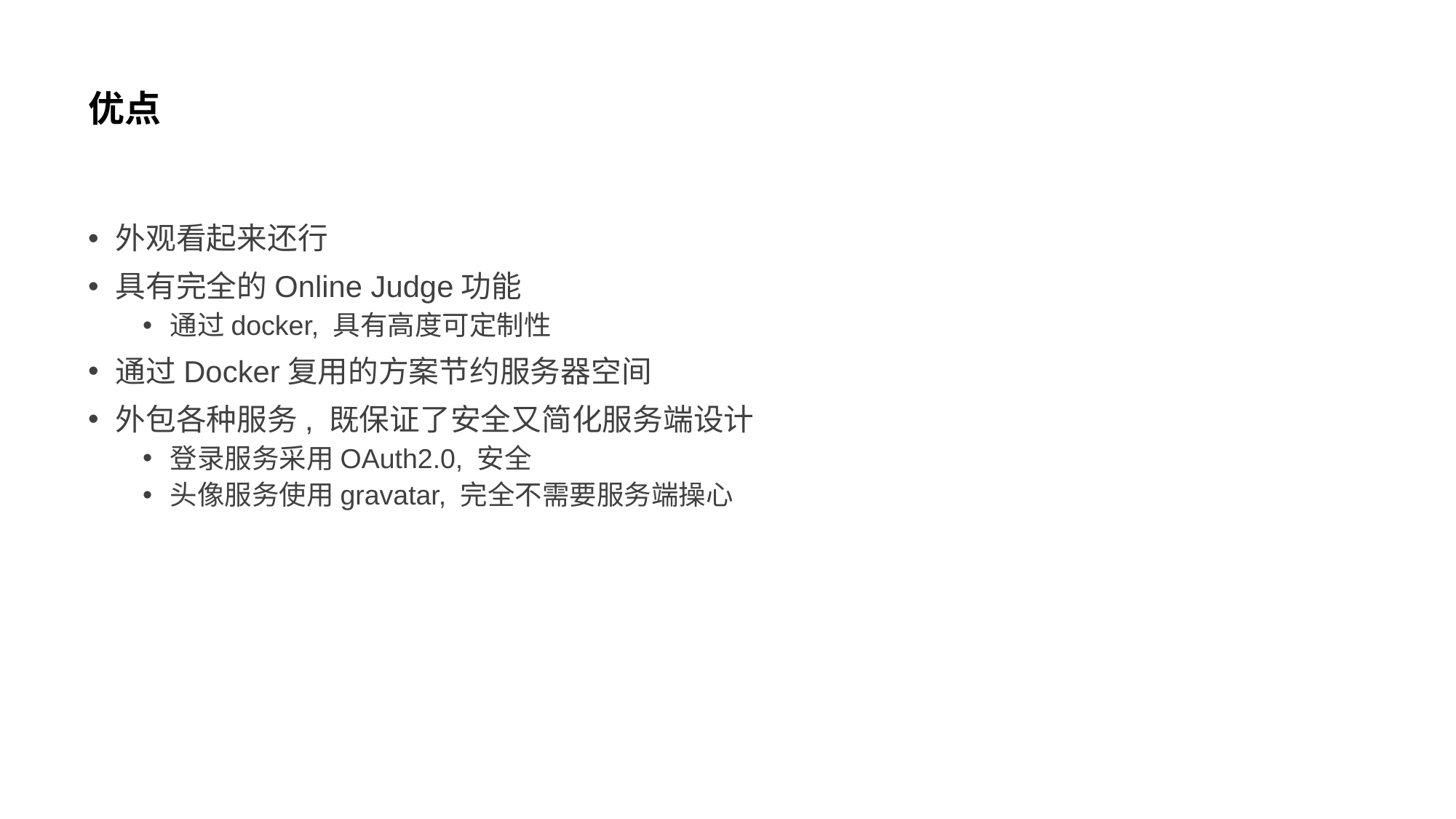

# 优点
外观看起来还行
具有完全的Online Judge功能
通过docker, 具有高度可定制性
通过Docker复用的方案节约服务器空间
外包各种服务, 既保证了安全又简化服务端设计
登录服务采用OAuth2.0, 安全
头像服务使用gravatar, 完全不需要服务端操心